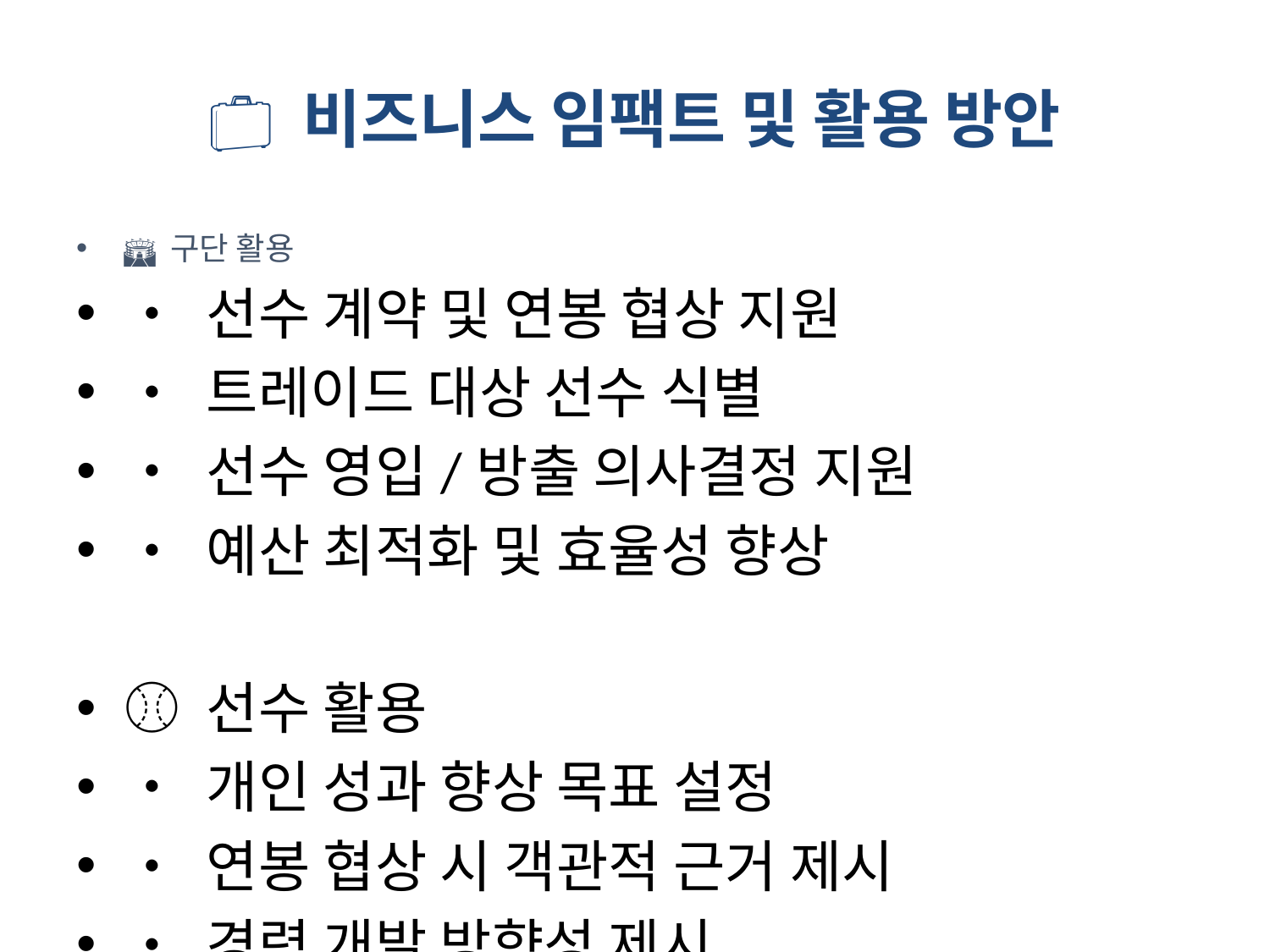

# 💼 비즈니스 임팩트 및 활용 방안
🏟️ 구단 활용
• 선수 계약 및 연봉 협상 지원
• 트레이드 대상 선수 식별
• 선수 영입/방출 의사결정 지원
• 예산 최적화 및 효율성 향상

⚾ 선수 활용
• 개인 성과 향상 목표 설정
• 연봉 협상 시 객관적 근거 제시
• 경력 개발 방향성 제시

📺 팬/미디어 활용
• 선수 성과 예측 및 분석 콘텐츠
• 시즌별 선수 평가 리포트
• 인터랙티브 선수 비교 도구